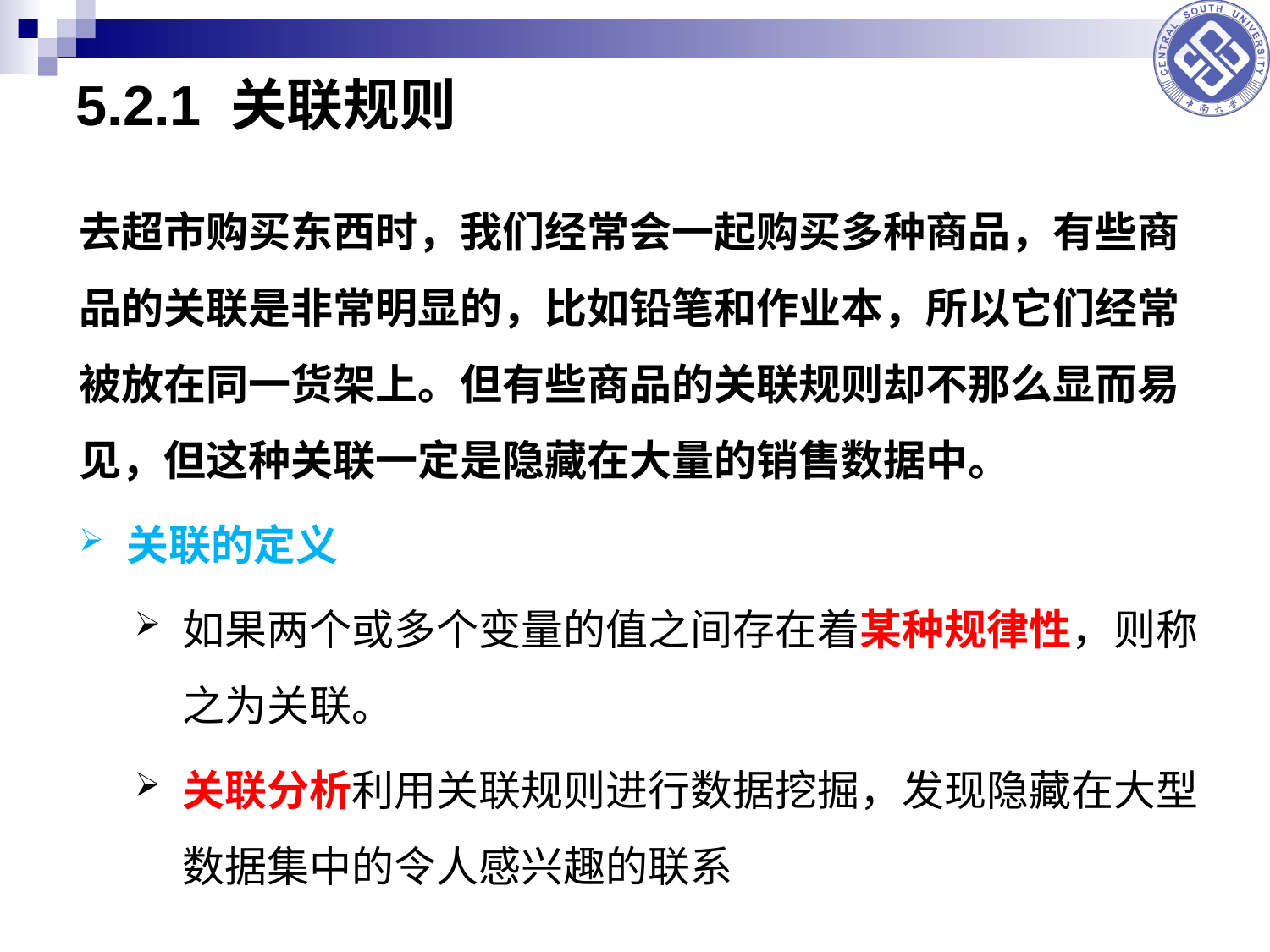

5.2.1 关联规则
去超市购买东西时，我们经常会一起购买多种商品，有些商品的关联是非常明显的，比如铅笔和作业本，所以它们经常被放在同一货架上。但有些商品的关联规则却不那么显而易见，但这种关联一定是隐藏在大量的销售数据中。
关联的定义
如果两个或多个变量的值之间存在着某种规律性，则称之为关联。
关联分析利用关联规则进行数据挖掘，发现隐藏在大型数据集中的令人感兴趣的联系